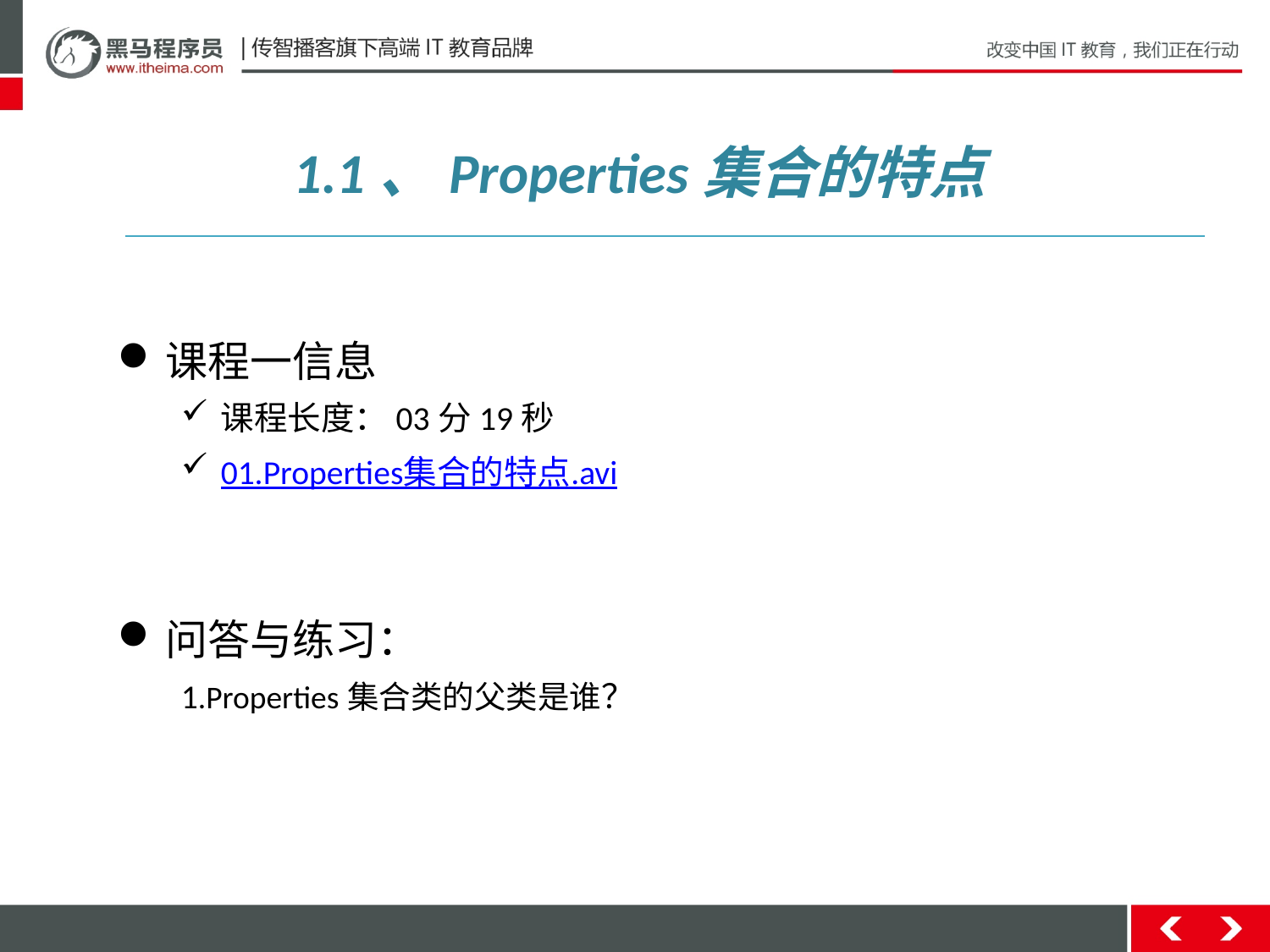

1.1、Properties集合的特点

课程一信息
课程长度：03分19秒
01.Properties集合的特点.avi

问答与练习：
1.Properties集合类的父类是谁？